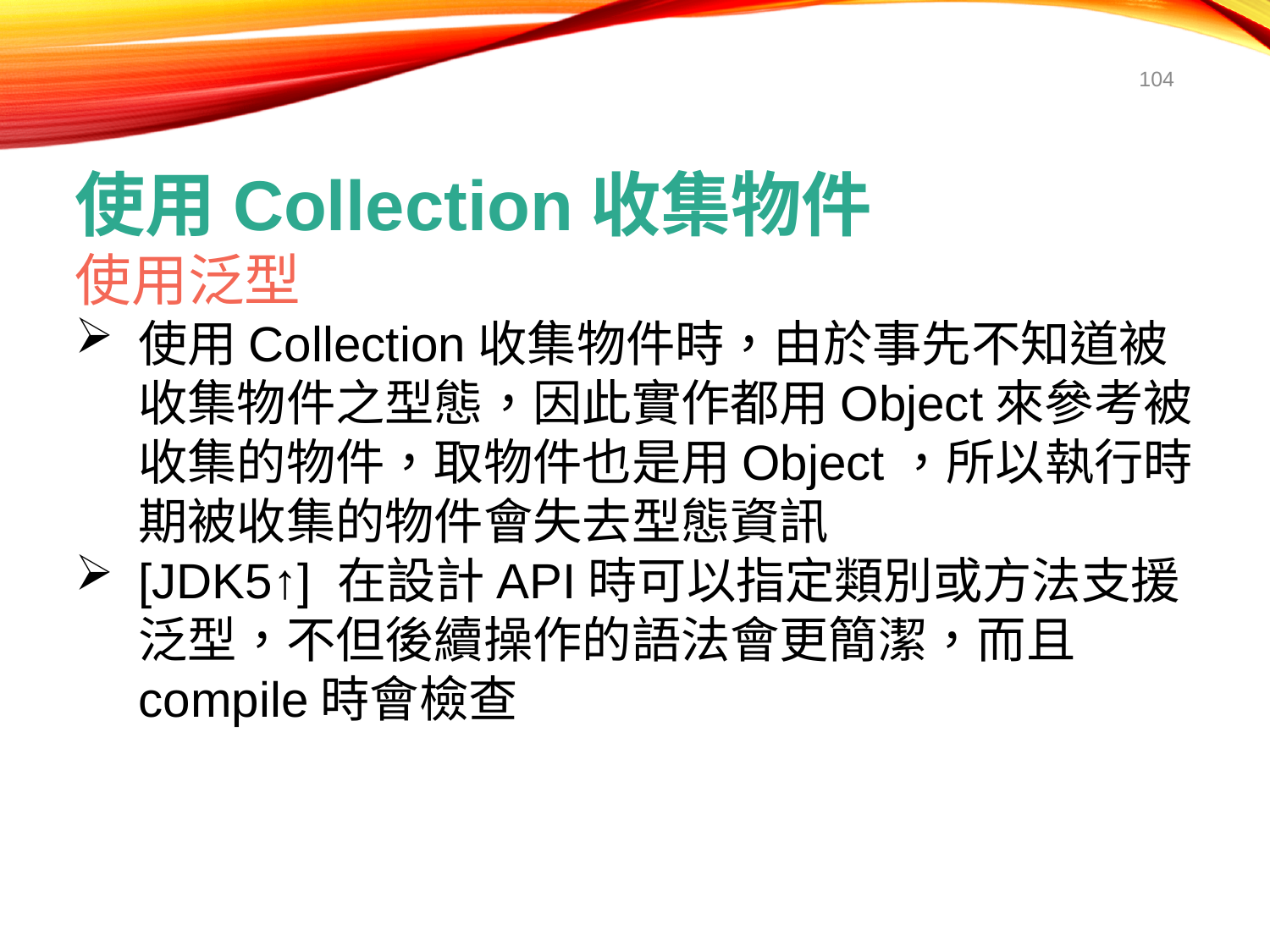

104
使用Collection收集物件
使用泛型
使用Collection收集物件時，由於事先不知道被收集物件之型態，因此實作都用Object來參考被收集的物件，取物件也是用Object，所以執行時期被收集的物件會失去型態資訊
[JDK5↑] 在設計API時可以指定類別或方法支援泛型，不但後續操作的語法會更簡潔，而且compile時會檢查